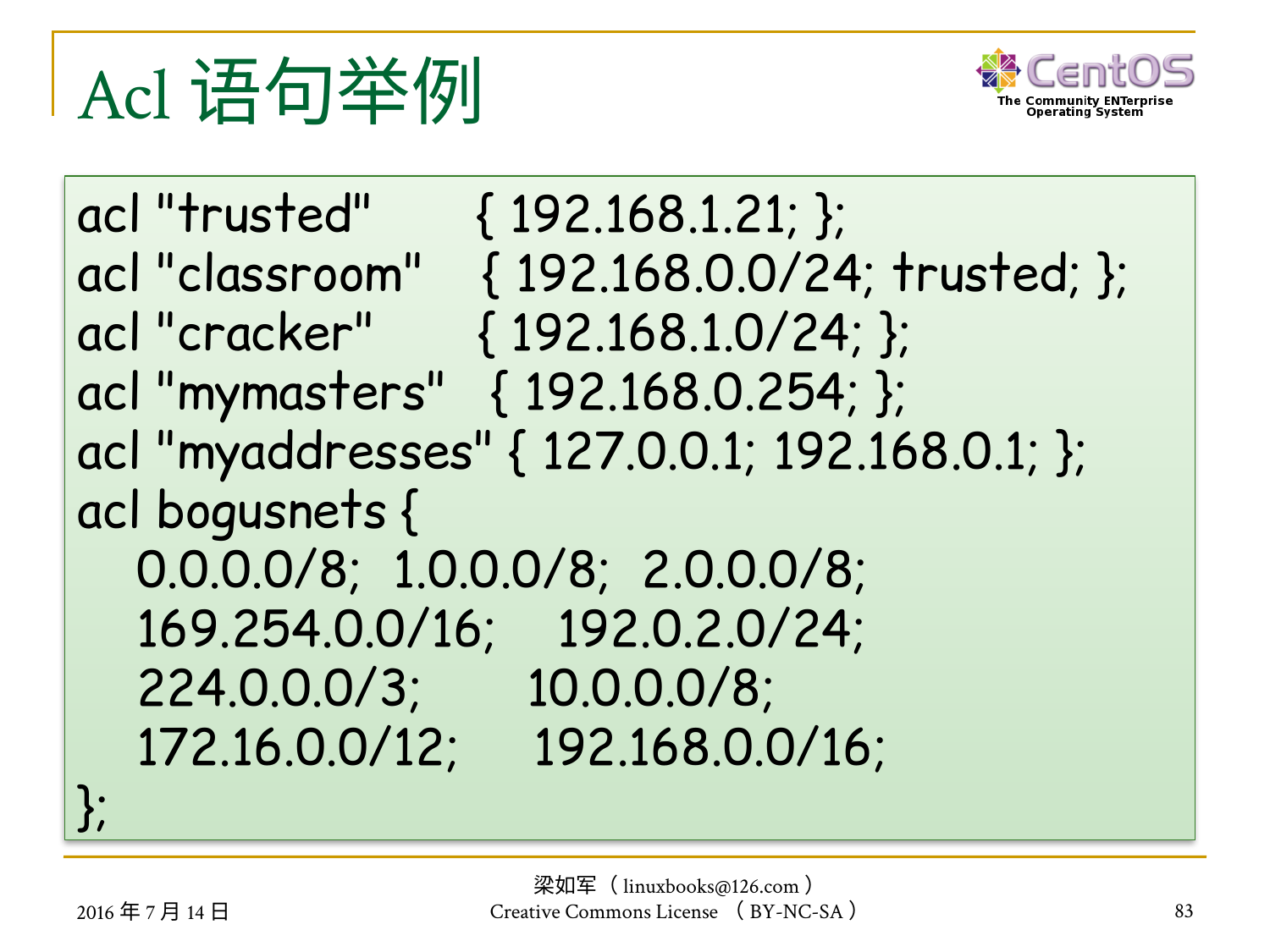

# Acl语句举例
acl "trusted"       { 192.168.1.21; };
acl "classroom"    { 192.168.0.0/24; trusted; };
acl "cracker"       { 192.168.1.0/24; };
acl "mymasters"   { 192.168.0.254; };
acl "myaddresses" { 127.0.0.1; 192.168.0.1; };
acl bogusnets {
    0.0.0.0/8;  1.0.0.0/8;  2.0.0.0/8;
    169.254.0.0/16;    192.0.2.0/24;
    224.0.0.0/3;       10.0.0.0/8;
    172.16.0.0/12;     192.168.0.0/16;
};
梁如军（linuxbooks@126.com）
Creative Commons License（BY-NC-SA）
2016年7月14日
83